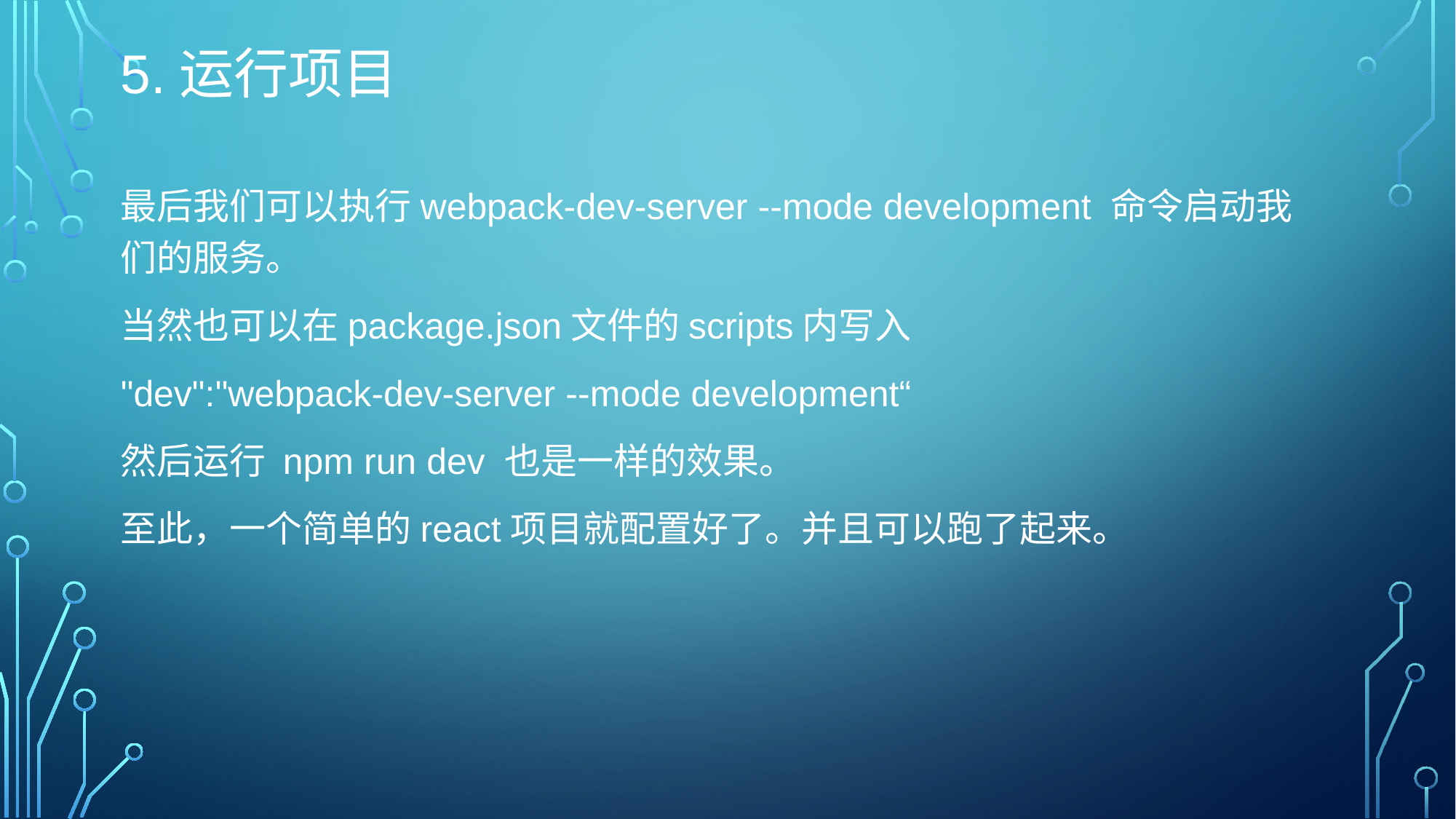

# 5.运行项目
最后我们可以执行webpack-dev-server --mode development 命令启动我们的服务。
当然也可以在package.json文件的scripts内写入
"dev":"webpack-dev-server --mode development“
然后运行 npm run dev 也是一样的效果。
至此，一个简单的react项目就配置好了。并且可以跑了起来。